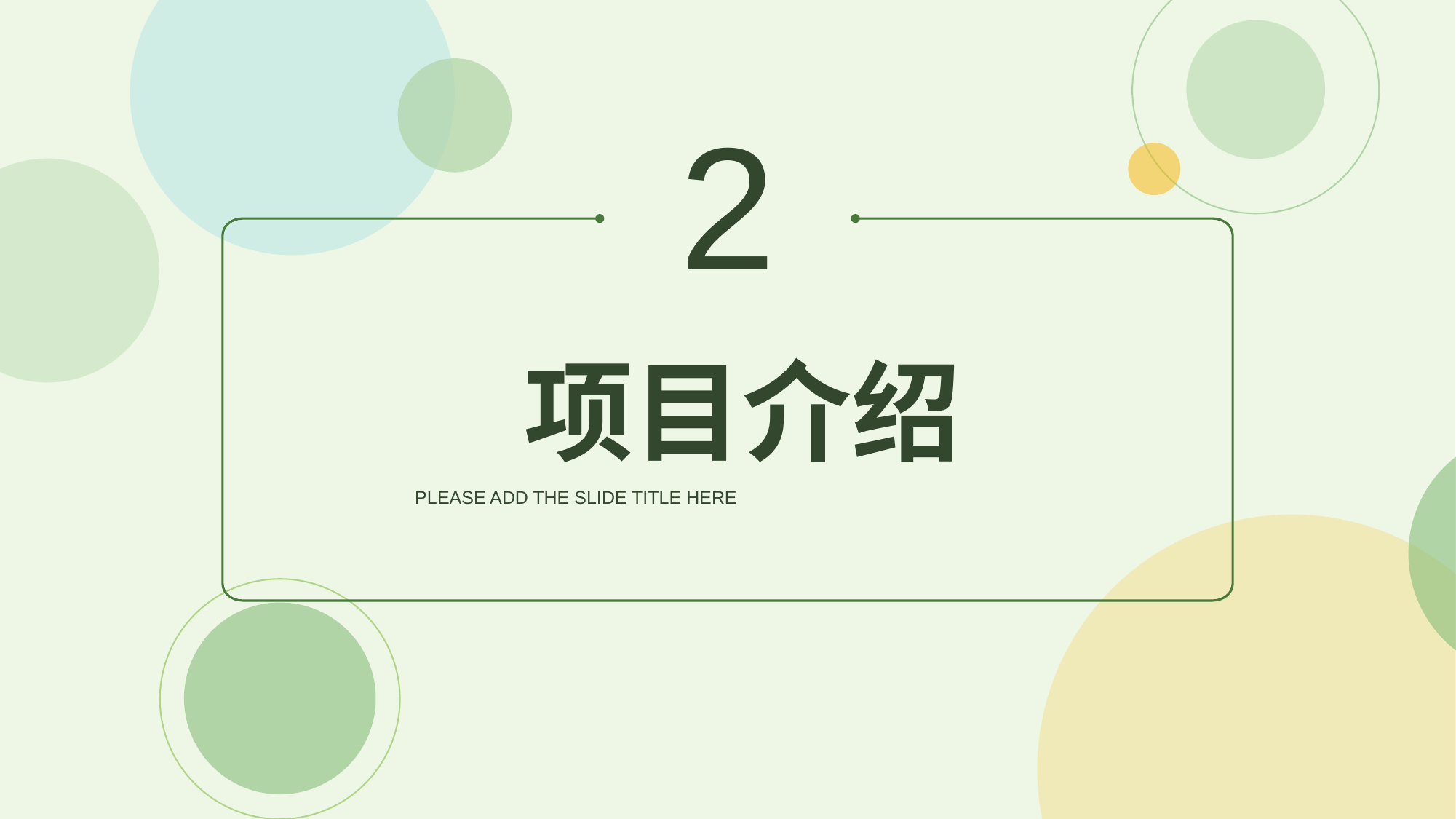

2

项目介绍
PLEASE ADD THE SLIDE TITLE HERE